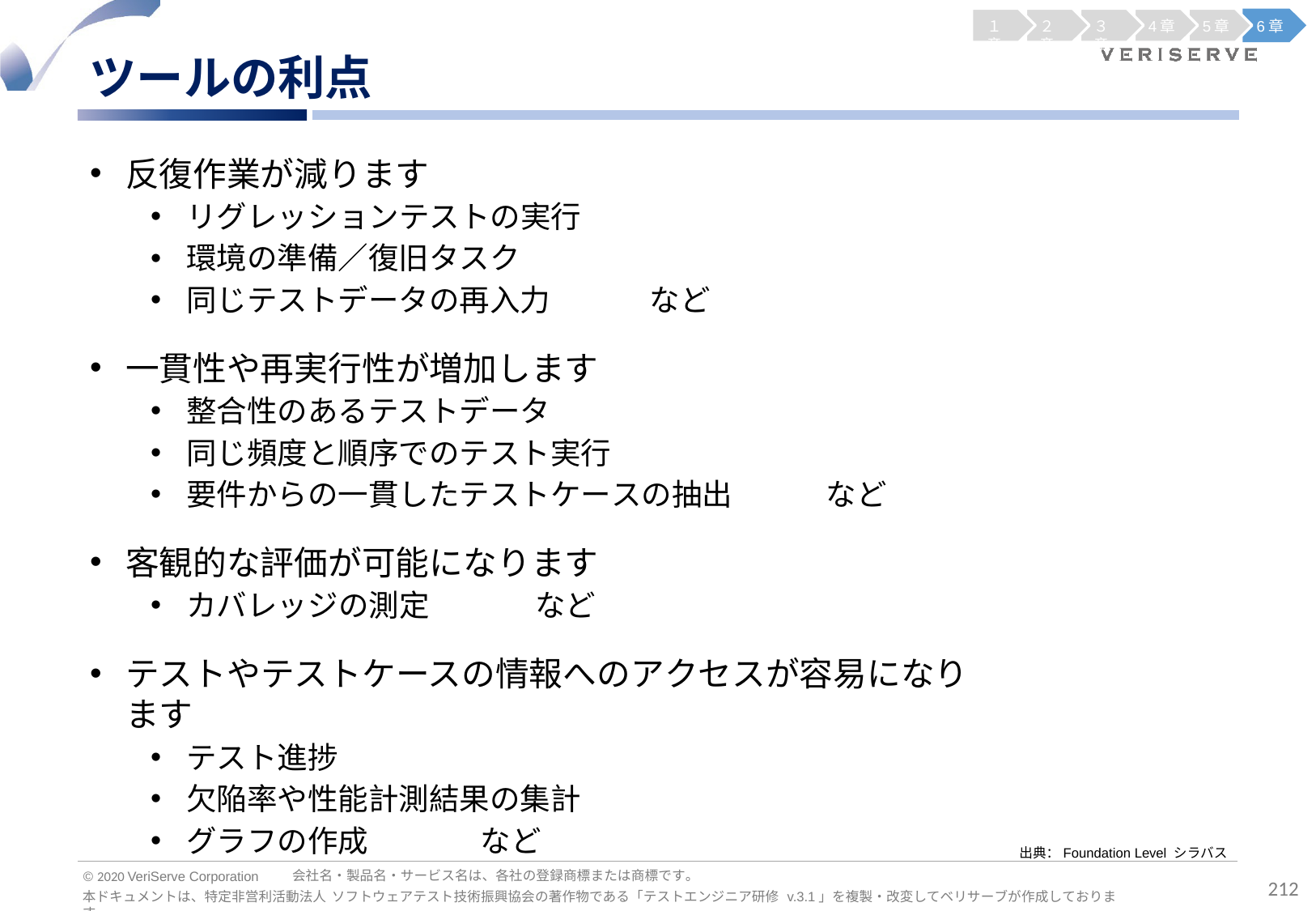

１章
２章
３章
4章
5章
6章
ツールの利点

反復作業が減ります
リグレッションテストの実行
環境の準備／復旧タスク
同じテストデータの再入力	など

一貫性や再実行性が増加します
整合性のあるテストデータ
同じ頻度と順序でのテスト実行
要件からの一貫したテストケースの抽出	など

客観的な評価が可能になります
カバレッジの測定	など

テストやテストケースの情報へのアクセスが容易になります
テスト進捗
欠陥率や性能計測結果の集計
グラフの作成	など
出典：Foundation Level シラバス
会社名・製品名・サービス名は、各社の登録商標または商標です。
© 2020 VeriServe Corporation
212
本ドキュメントは、特定非営利活動法人 ソフトウェアテスト技術振興協会の著作物である「テストエンジニア研修 v.3.1」を複製・改変してベリサーブが作成しております。